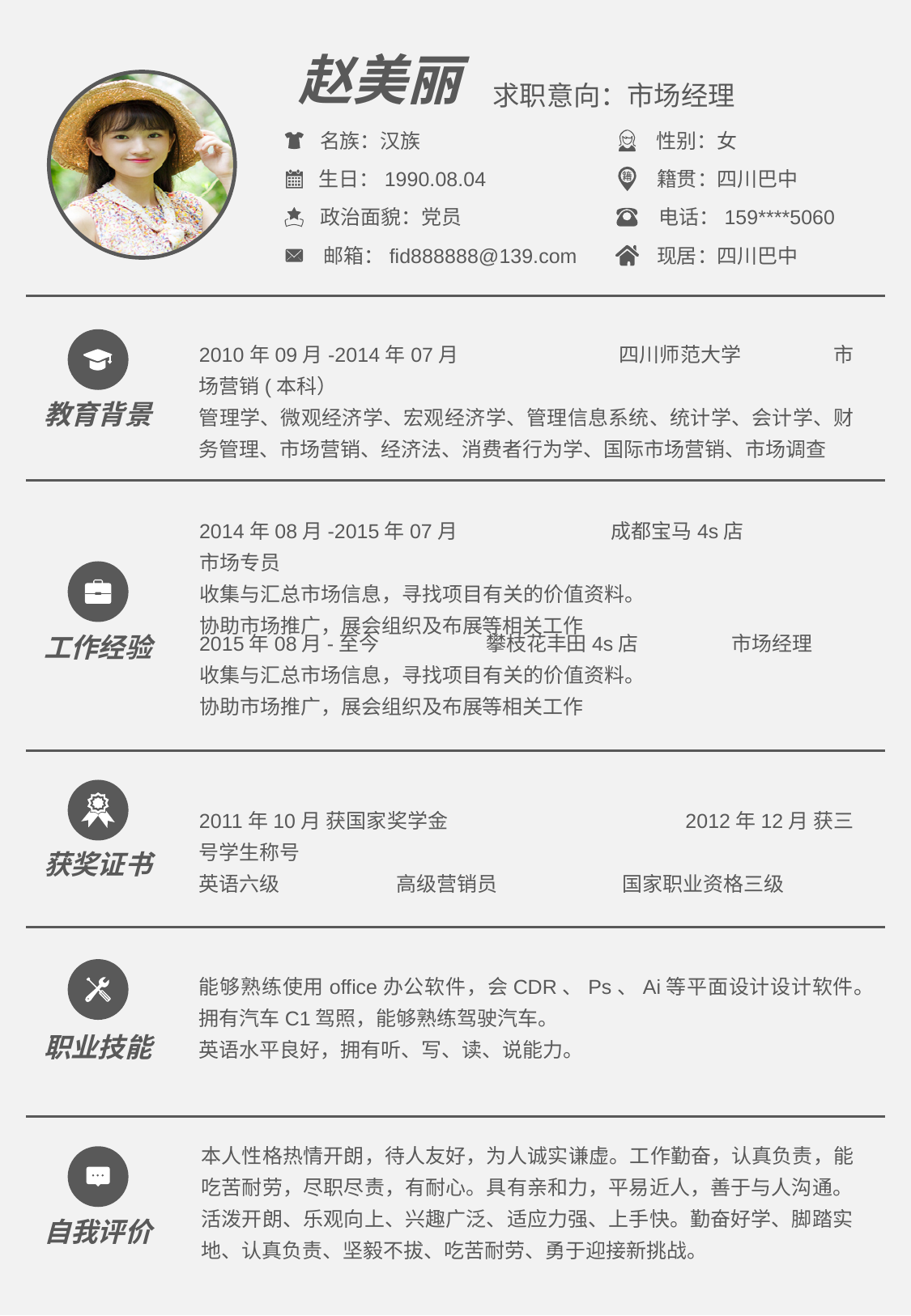

赵美丽

求职意向：市场经理
名族：汉族
性别：女

生日：1990.08.04
籍贯：四川巴中

政治面貌：党员
电话：159****5060

邮箱：fid888888@139.com
现居：四川巴中

2010年09月-2014年07月	           四川师范大学	    市场营销(本科）
管理学、微观经济学、宏观经济学、管理信息系统、统计学、会计学、财务管理、市场营销、经济法、消费者行为学、国际市场营销、市场调查

教育背景
2014年08月-2015年07月	          成都宝马4s店                         市场专员
收集与汇总市场信息，寻找项目有关的价值资料。
协助市场推广，展会组织及布展等相关工作

2015年08月-至今                        攀枝花丰田4s店                     市场经理
收集与汇总市场信息，寻找项目有关的价值资料。
协助市场推广，展会组织及布展等相关工作
工作经验

2011年10月 获国家奖学金	                         2012年12月 获三号学生称号
英语六级	                 高级营销员                            国家职业资格三级
获奖证书

能够熟练使用office办公软件，会CDR、Ps、Ai等平面设计设计软件。
拥有汽车C1驾照，能够熟练驾驶汽车。
英语水平良好，拥有听、写、读、说能力。

职业技能
本人性格热情开朗，待人友好，为人诚实谦虚。工作勤奋，认真负责，能吃苦耐劳，尽职尽责，有耐心。具有亲和力，平易近人，善于与人沟通。活泼开朗、乐观向上、兴趣广泛、适应力强、上手快。勤奋好学、脚踏实地、认真负责、坚毅不拔、吃苦耐劳、勇于迎接新挑战。

自我评价